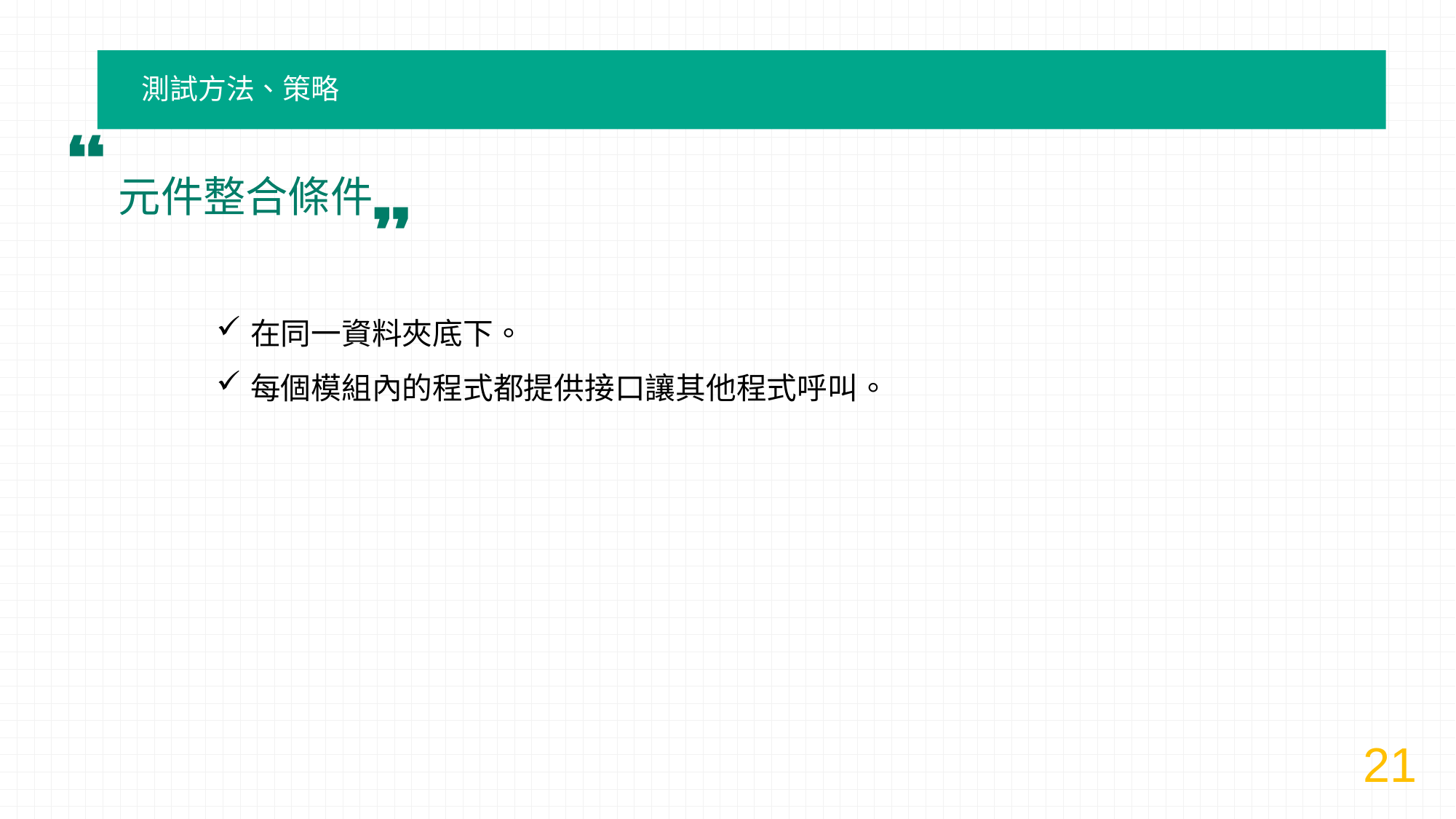

測試方法、策略
“
元件整合條件

”
在同一資料夾底下。
每個模組內的程式都提供接口讓其他程式呼叫。
21